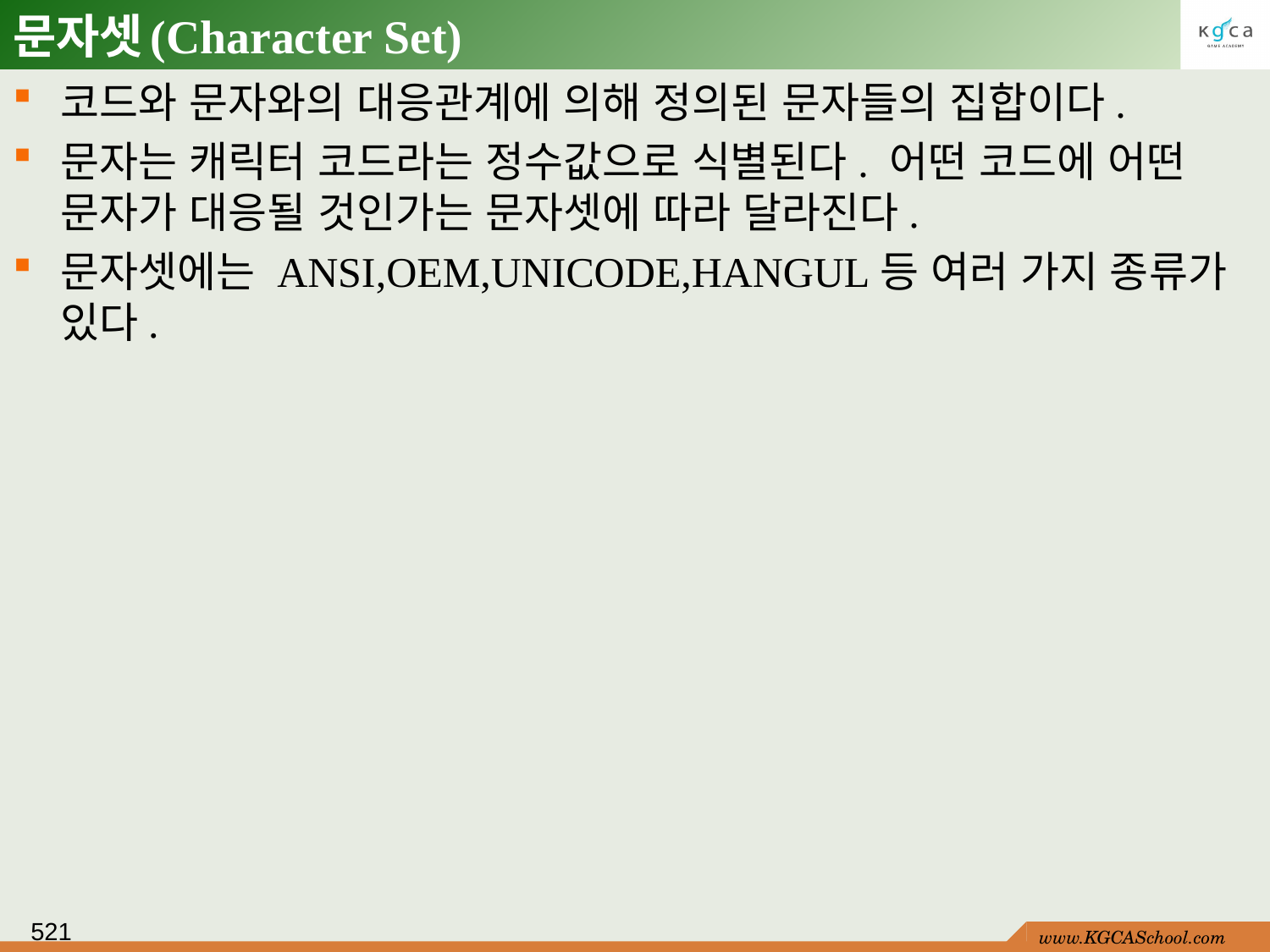

# 문자셋(Character Set)
코드와 문자와의 대응관계에 의해 정의된 문자들의 집합이다.
문자는 캐릭터 코드라는 정수값으로 식별된다. 어떤 코드에 어떤 문자가 대응될 것인가는 문자셋에 따라 달라진다.
문자셋에는 ANSI,OEM,UNICODE,HANGUL등 여러 가지 종류가 있다.

521